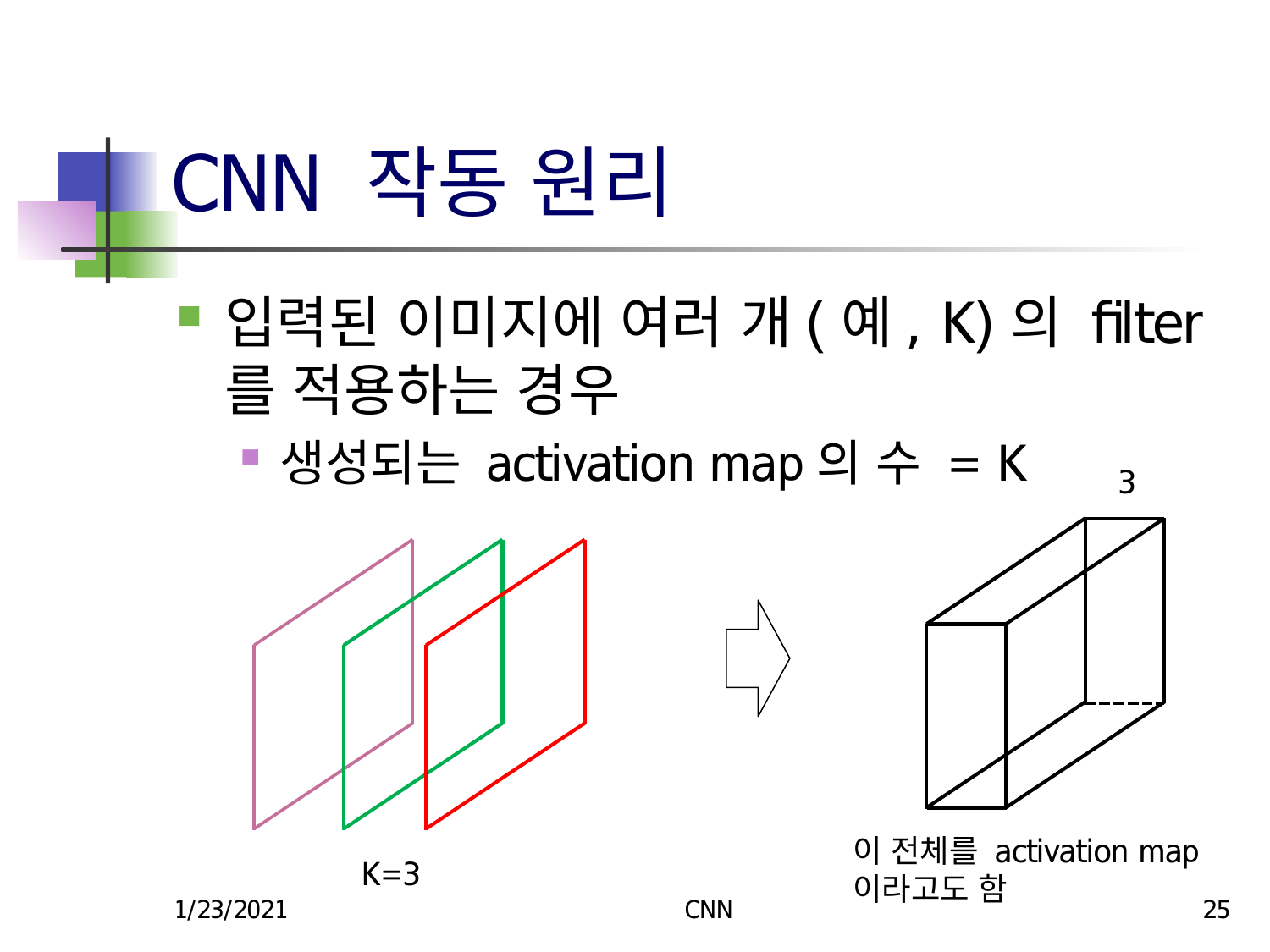

# CNN 작동 원리
입력된 이미지에 여러 개(예, K)의 filter를 적용하는 경우
생성되는 activation map의 수 = K
3

이 전체를 activation map
이라고도 함
K=3
1/23/2021
CNN
25